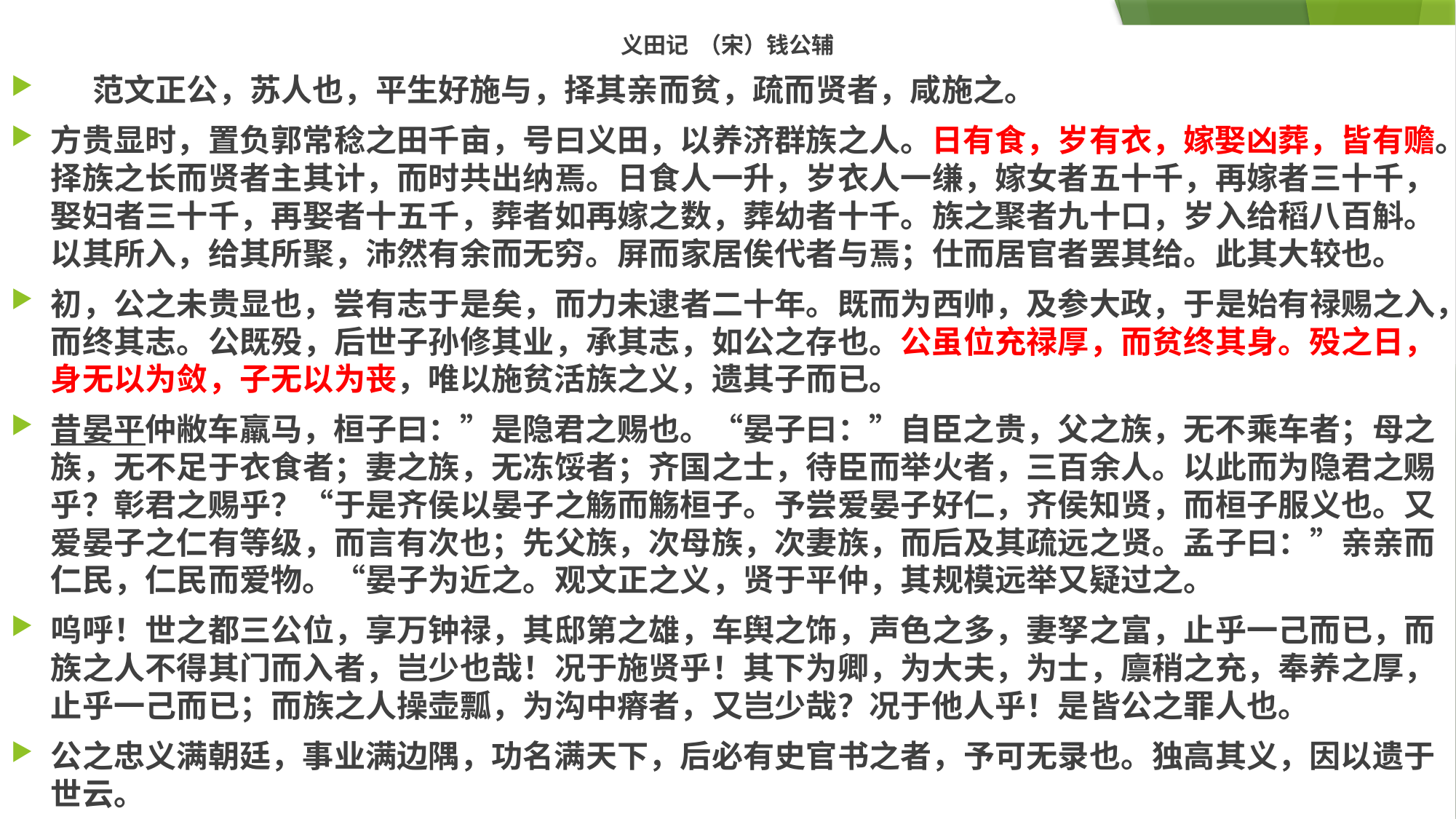

义田记  （宋）钱公辅
     范文正公，苏人也，平生好施与，择其亲而贫，疏而贤者，咸施之。
方贵显时，置负郭常稔之田千亩，号曰义田，以养济群族之人。日有食，岁有衣，嫁娶凶葬，皆有赡。择族之长而贤者主其计，而时共出纳焉。日食人一升，岁衣人一缣，嫁女者五十千，再嫁者三十千，娶妇者三十千，再娶者十五千，葬者如再嫁之数，葬幼者十千。族之聚者九十口，岁入给稻八百斛。以其所入，给其所聚，沛然有余而无穷。屏而家居俟代者与焉；仕而居官者罢其给。此其大较也。
初，公之未贵显也，尝有志于是矣，而力未逮者二十年。既而为西帅，及参大政，于是始有禄赐之入，而终其志。公既殁，后世子孙修其业，承其志，如公之存也。公虽位充禄厚，而贫终其身。殁之日，身无以为敛，子无以为丧，唯以施贫活族之义，遗其子而已。
昔晏平仲敝车羸马，桓子曰：”是隐君之赐也。“晏子曰：”自臣之贵，父之族，无不乘车者；母之族，无不足于衣食者；妻之族，无冻馁者；齐国之士，待臣而举火者，三百余人。以此而为隐君之赐乎？彰君之赐乎？“于是齐侯以晏子之觞而觞桓子。予尝爱晏子好仁，齐侯知贤，而桓子服义也。又爱晏子之仁有等级，而言有次也；先父族，次母族，次妻族，而后及其疏远之贤。孟子曰：”亲亲而仁民，仁民而爱物。“晏子为近之。观文正之义，贤于平仲，其规模远举又疑过之。
呜呼！世之都三公位，享万钟禄，其邸第之雄，车舆之饰，声色之多，妻孥之富，止乎一己而已，而族之人不得其门而入者，岂少也哉！况于施贤乎！其下为卿，为大夫，为士，廪稍之充，奉养之厚，止乎一己而已；而族之人操壶瓢，为沟中瘠者，又岂少哉？况于他人乎！是皆公之罪人也。
公之忠义满朝廷，事业满边隅，功名满天下，后必有史官书之者，予可无录也。独高其义，因以遗于世云。